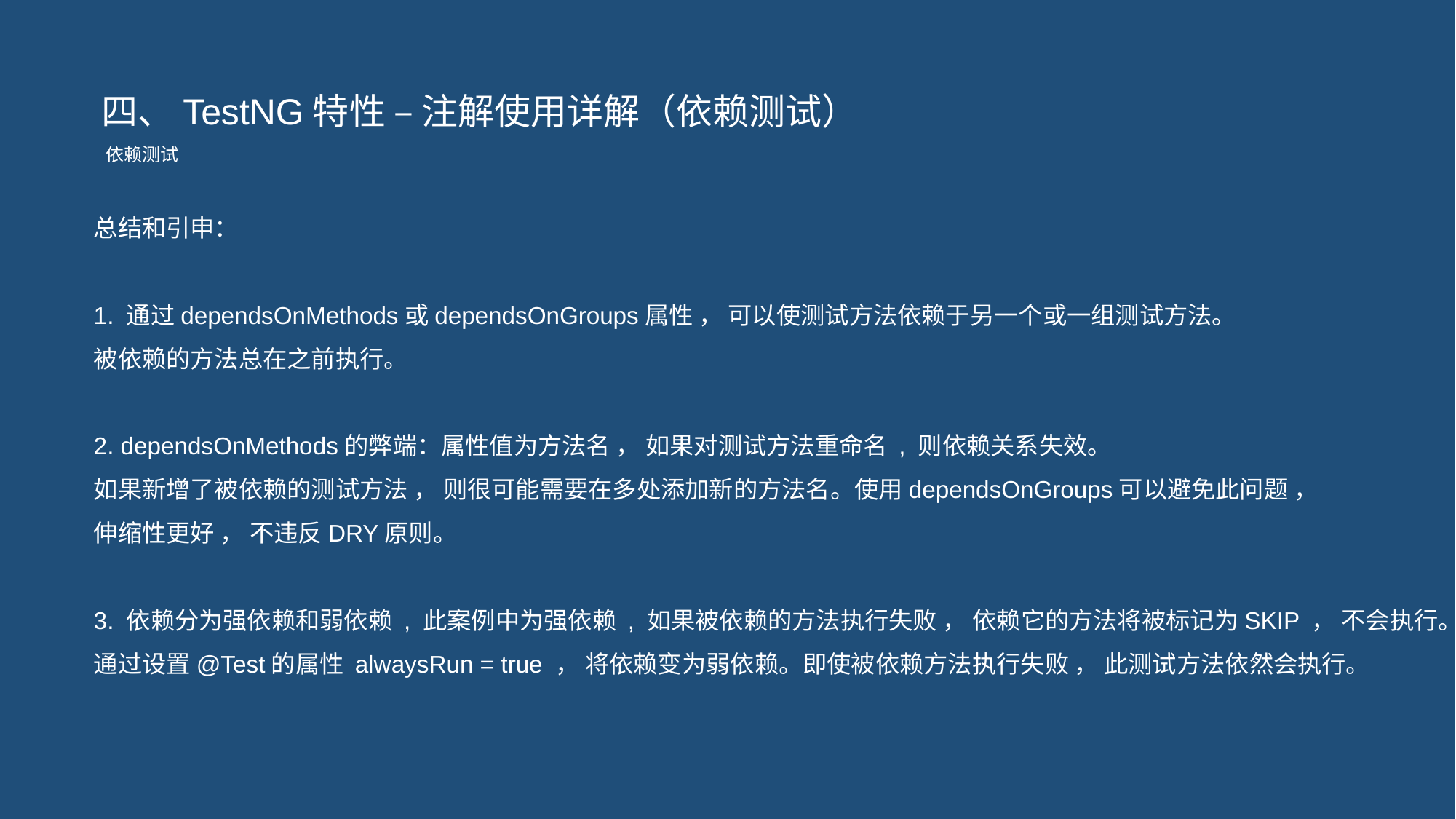

四、TestNG特性 – 注解使用详解（依赖测试）
依赖测试
总结和引申：

1. 通过dependsOnMethods或dependsOnGroups属性 ， 可以使测试方法依赖于另一个或一组测试方法。
被依赖的方法总在之前执行。

2. dependsOnMethods的弊端：属性值为方法名 ， 如果对测试方法重命名 , 则依赖关系失效。
如果新增了被依赖的测试方法 ， 则很可能需要在多处添加新的方法名。使用dependsOnGroups可以避免此问题 ，
伸缩性更好 ， 不违反DRY原则。

3. 依赖分为强依赖和弱依赖 , 此案例中为强依赖 , 如果被依赖的方法执行失败 ， 依赖它的方法将被标记为SKIP ， 不会执行。
通过设置@Test的属性 alwaysRun = true ， 将依赖变为弱依赖。即使被依赖方法执行失败 ， 此测试方法依然会执行。